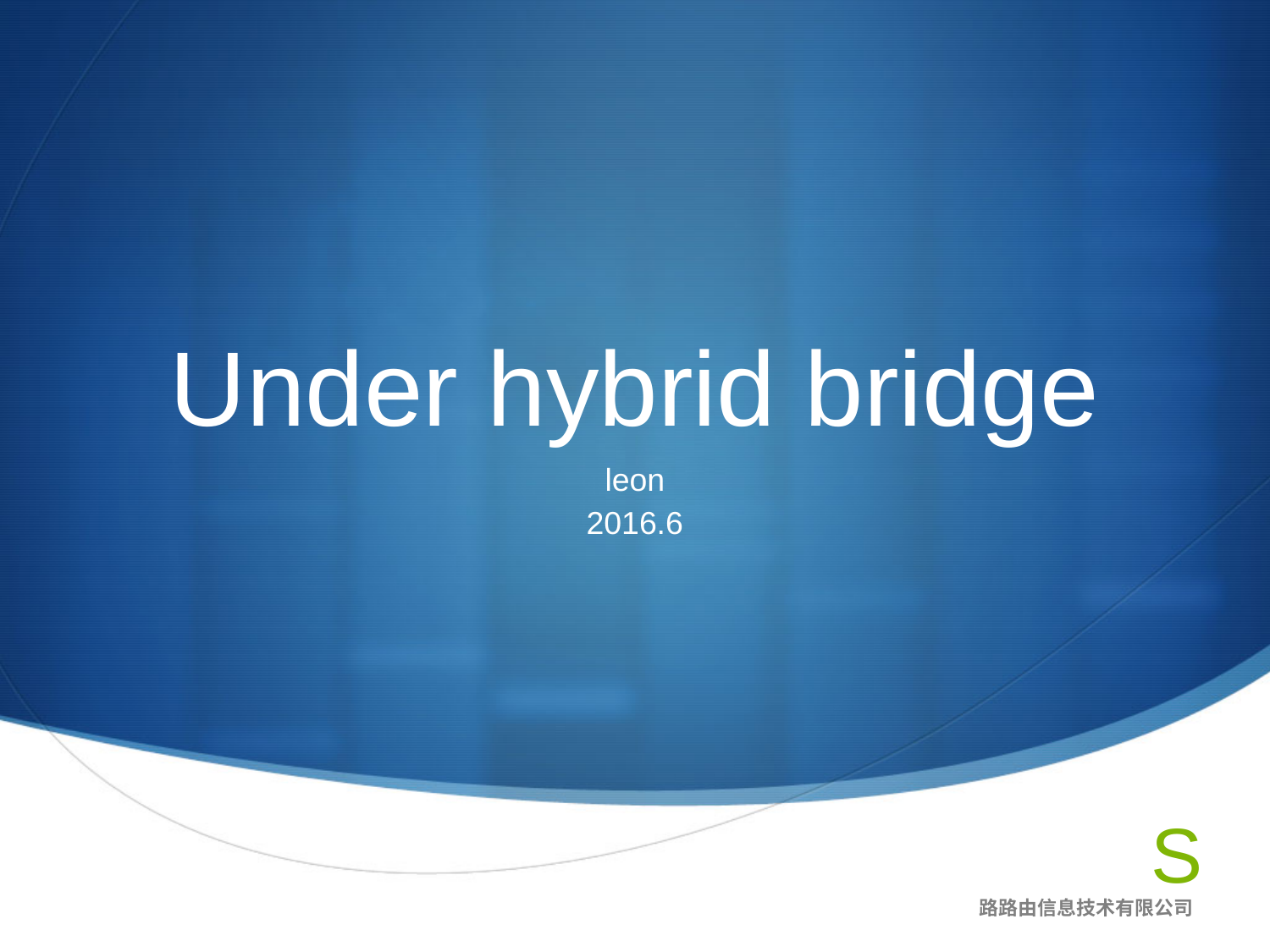

# Under hybrid bridge
leon
2016.6
路路由信息技术有限公司